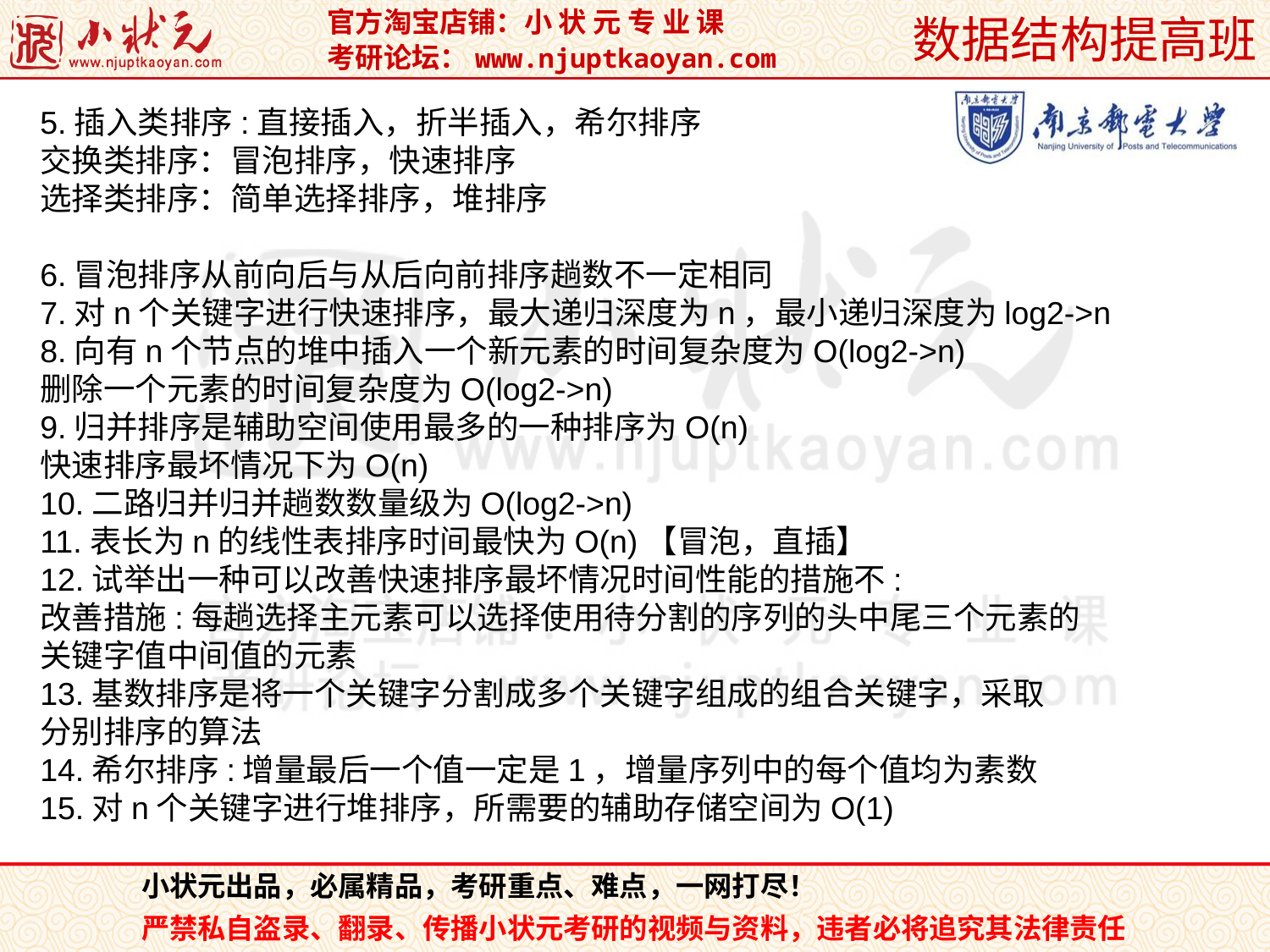

5.插入类排序:直接插入，折半插入，希尔排序
交换类排序：冒泡排序，快速排序
选择类排序：简单选择排序，堆排序

6.冒泡排序从前向后与从后向前排序趟数不一定相同
7.对n个关键字进行快速排序，最大递归深度为n，最小递归深度为log2->n
8.向有n个节点的堆中插入一个新元素的时间复杂度为O(log2->n)
删除一个元素的时间复杂度为O(log2->n)
9.归并排序是辅助空间使用最多的一种排序为O(n)
快速排序最坏情况下为O(n)
10.二路归并归并趟数数量级为O(log2->n)
11.表长为n的线性表排序时间最快为O(n)【冒泡，直插】
12.试举出一种可以改善快速排序最坏情况时间性能的措施不:
改善措施:每趟选择主元素可以选择使用待分割的序列的头中尾三个元素的
关键字值中间值的元素
13.基数排序是将一个关键字分割成多个关键字组成的组合关键字，采取
分别排序的算法
14.希尔排序:增量最后一个值一定是1，增量序列中的每个值均为素数
15.对n个关键字进行堆排序，所需要的辅助存储空间为O(1)